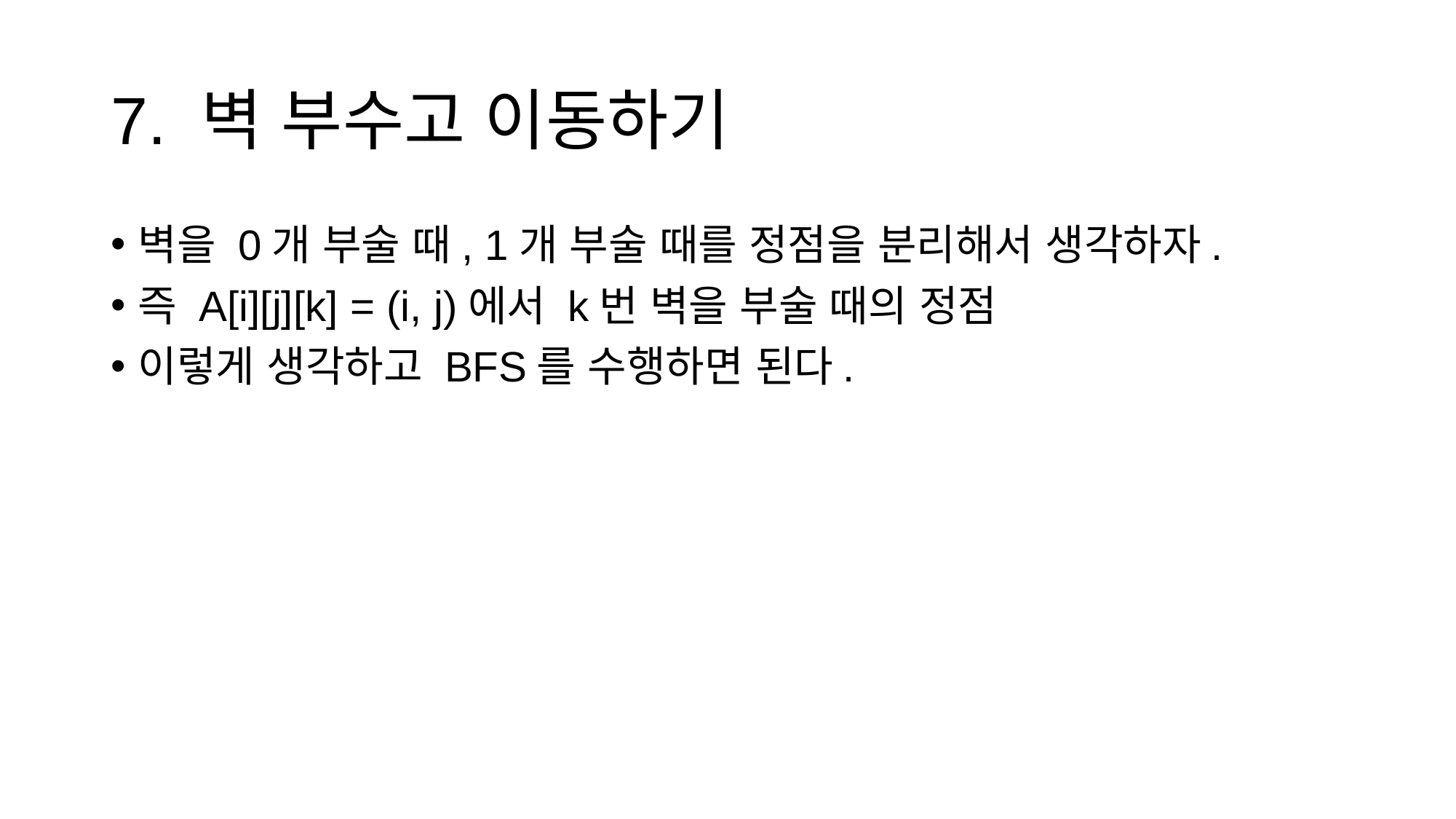

# 7. 벽 부수고 이동하기
벽을 0개 부술 때, 1개 부술 때를 정점을 분리해서 생각하자.
즉 A[i][j][k] = (i, j)에서 k번 벽을 부술 때의 정점
이렇게 생각하고 BFS를 수행하면 된다.